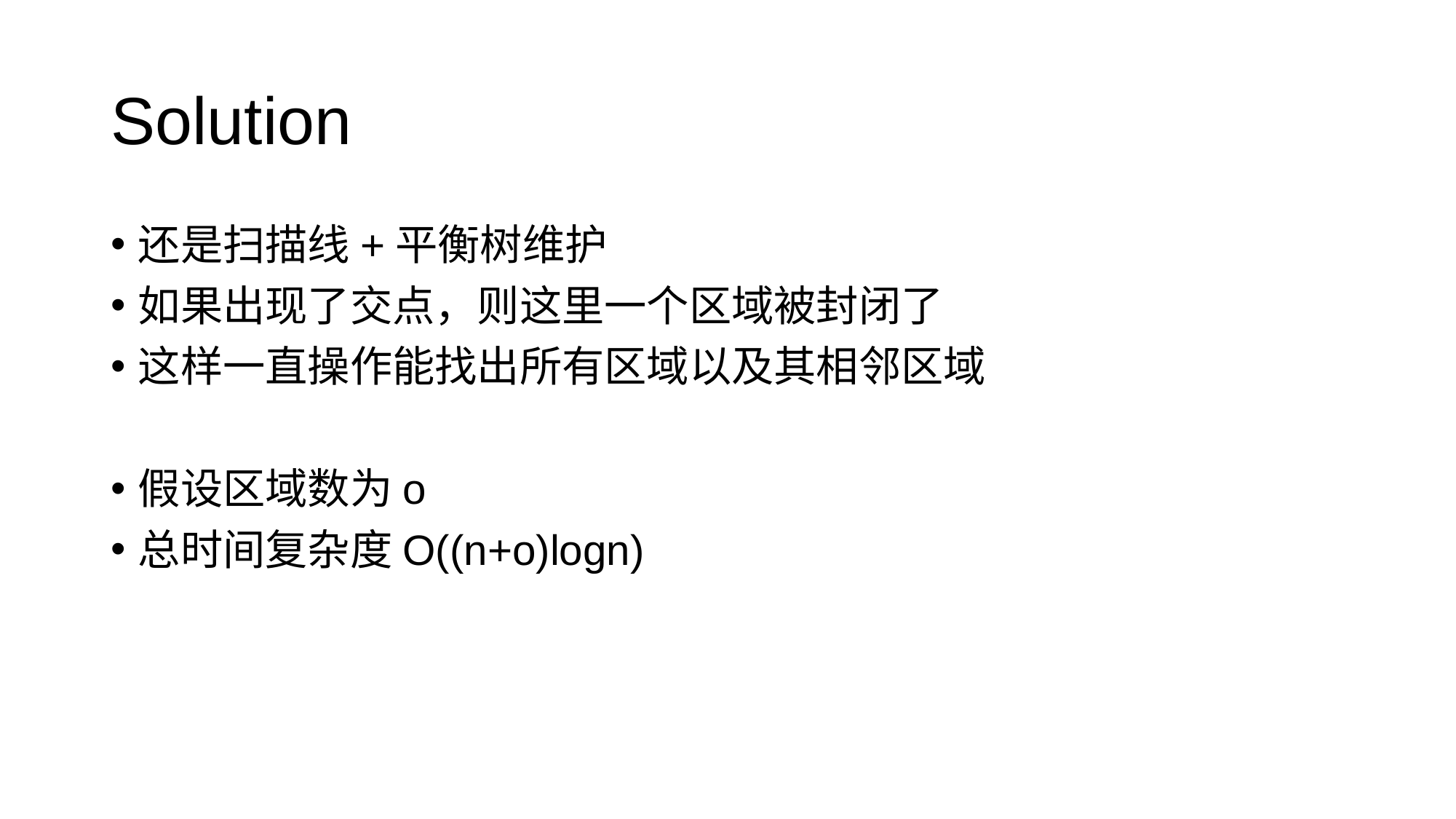

# Solution
还是扫描线+平衡树维护
如果出现了交点，则这里一个区域被封闭了
这样一直操作能找出所有区域以及其相邻区域

假设区域数为o
总时间复杂度O((n+o)logn)